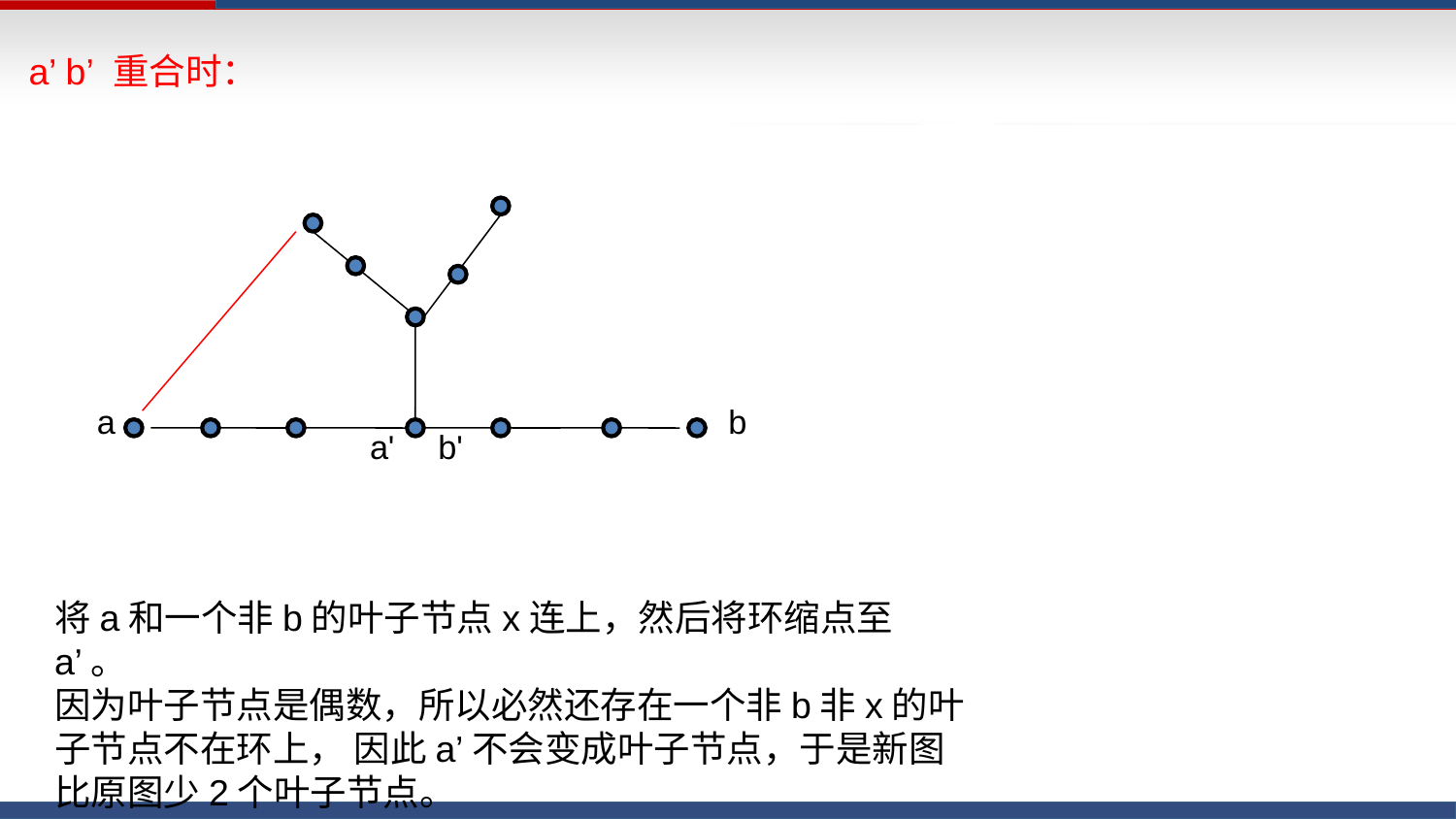

a’ b’ 重合时：

a
b

a'

b'

将a和一个非b的叶子节点x连上，然后将环缩点至 a’。
因为叶子节点是偶数，所以必然还存在一个非b非x的叶子节点不在环上， 因此a’不会变成叶子节点，于是新图比原图少2个叶子节点。